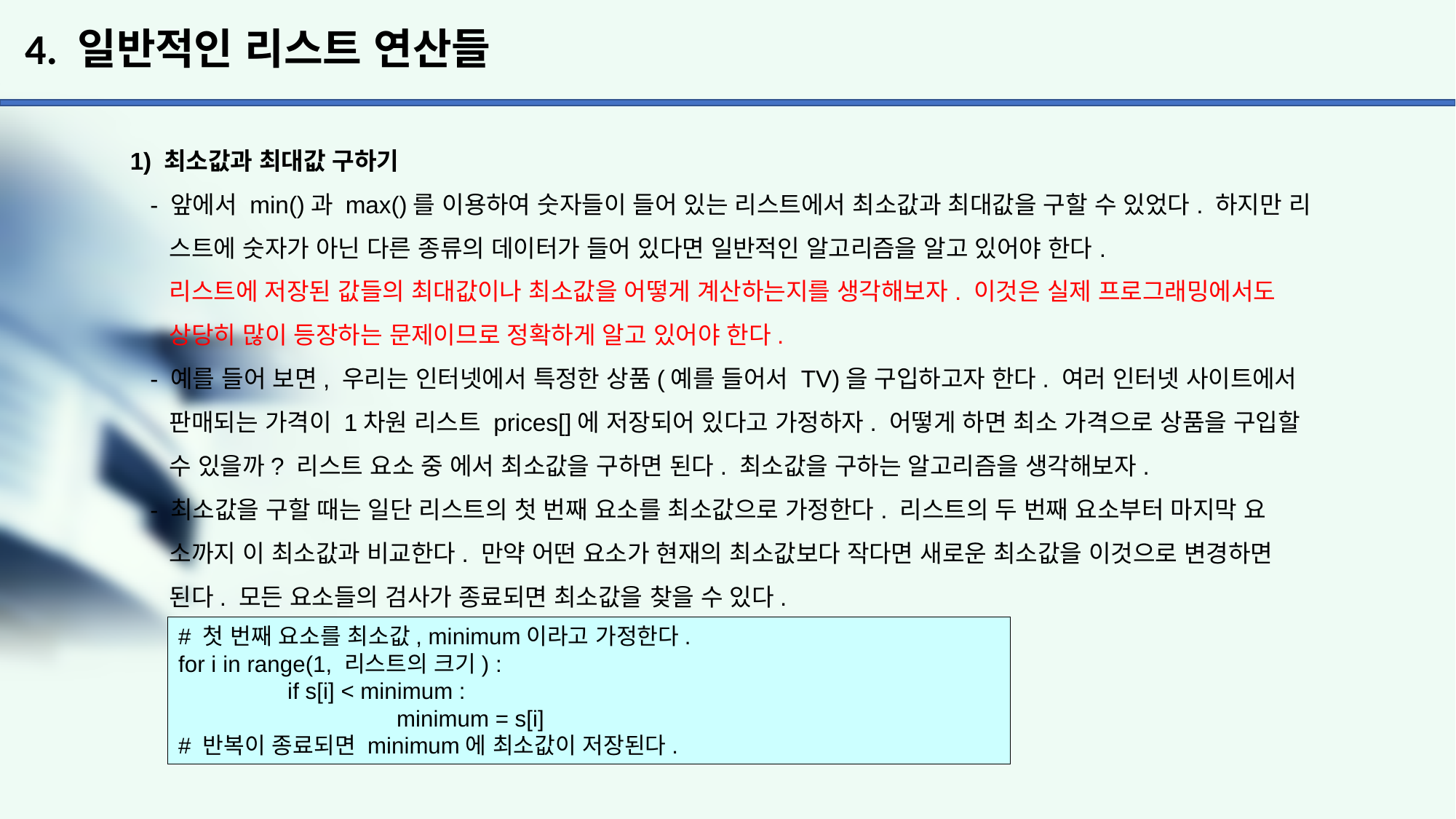

# 4. 일반적인 리스트 연산들
1) 최소값과 최대값 구하기
   - 앞에서 min()과 max()를 이용하여 숫자들이 들어 있는 리스트에서 최소값과 최대값을 구할 수 있었다. 하지만 리
     스트에 숫자가 아닌 다른 종류의 데이터가 들어 있다면 일반적인 알고리즘을 알고 있어야 한다.
     리스트에 저장된 값들의 최대값이나 최소값을 어떻게 계산하는지를 생각해보자. 이것은 실제 프로그래밍에서도
     상당히 많이 등장하는 문제이므로 정확하게 알고 있어야 한다.
   - 예를 들어 보면, 우리는 인터넷에서 특정한 상품(예를 들어서 TV)을 구입하고자 한다. 여러 인터넷 사이트에서
     판매되는 가격이 1차원 리스트 prices[]에 저장되어 있다고 가정하자. 어떻게 하면 최소 가격으로 상품을 구입할
     수 있을까? 리스트 요소 중 에서 최소값을 구하면 된다. 최소값을 구하는 알고리즘을 생각해보자.
   - 최소값을 구할 때는 일단 리스트의 첫 번째 요소를 최소값으로 가정한다. 리스트의 두 번째 요소부터 마지막 요
     소까지 이 최소값과 비교한다. 만약 어떤 요소가 현재의 최소값보다 작다면 새로운 최소값을 이것으로 변경하면
     된다. 모든 요소들의 검사가 종료되면 최소값을 찾을 수 있다.

# 첫 번째 요소를 최소값, minimum이라고 가정한다.
for i in range(1, 리스트의 크기) :
	if s[i] < minimum :
		minimum = s[i]
# 반복이 종료되면 minimum에 최소값이 저장된다.